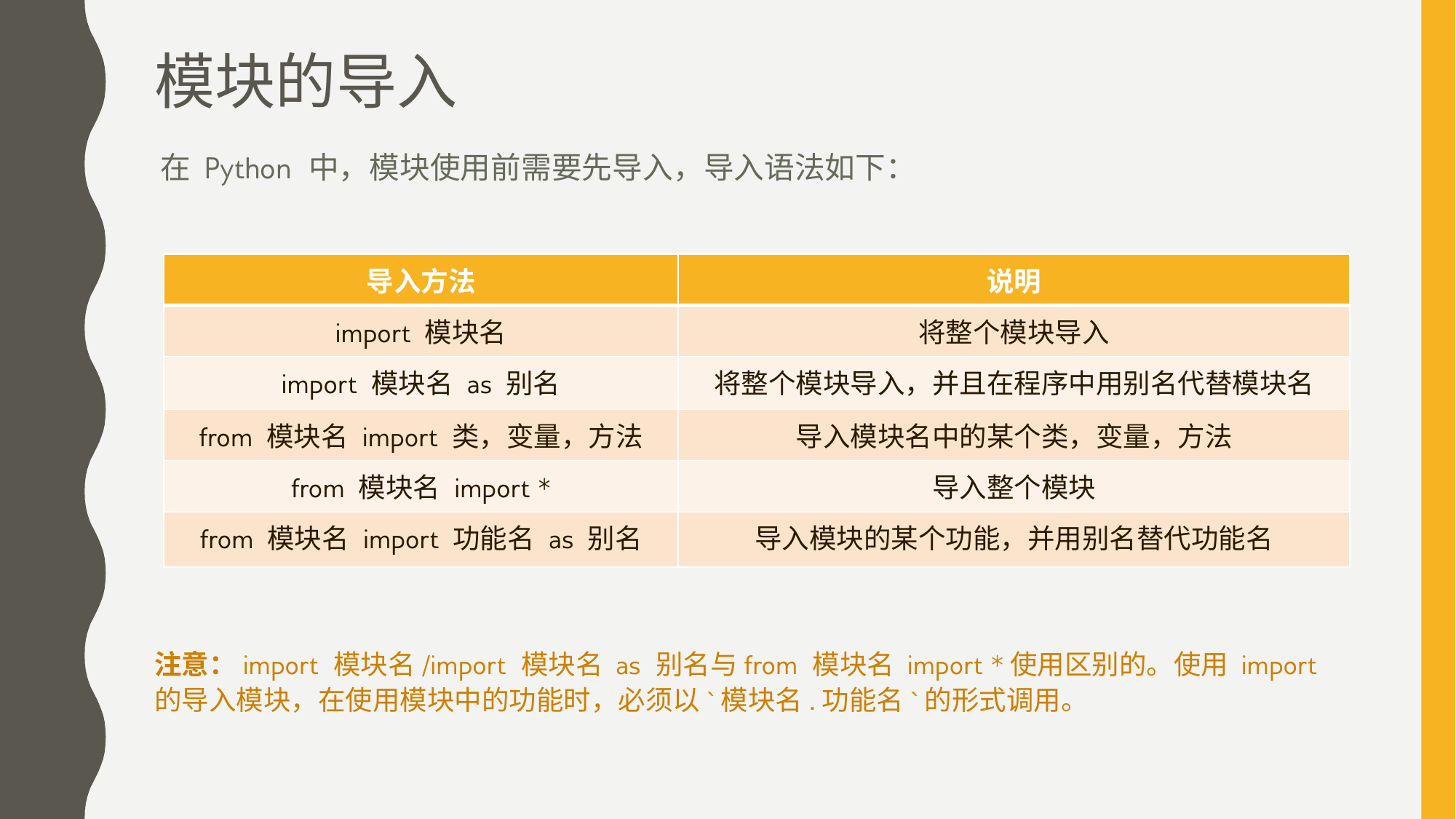

# 模块的导入
在 Python 中，模块使用前需要先导入，导入语法如下：

| 导入方法 | 说明 |
| --- | --- |
| import 模块名 | 将整个模块导入 |
| import 模块名 as 别名 | 将整个模块导入，并且在程序中用别名代替模块名 |
| from 模块名 import 类，变量，方法 | 导入模块名中的某个类，变量，方法 |
| from 模块名 import \* | 导入整个模块 |
| from 模块名 import 功能名 as 别名 | 导入模块的某个功能，并用别名替代功能名 |
注意：import 模块名/import 模块名 as 别名与from 模块名 import *使用区别的。使用 import 的导入模块，在使用模块中的功能时，必须以`模块名.功能名`的形式调用。